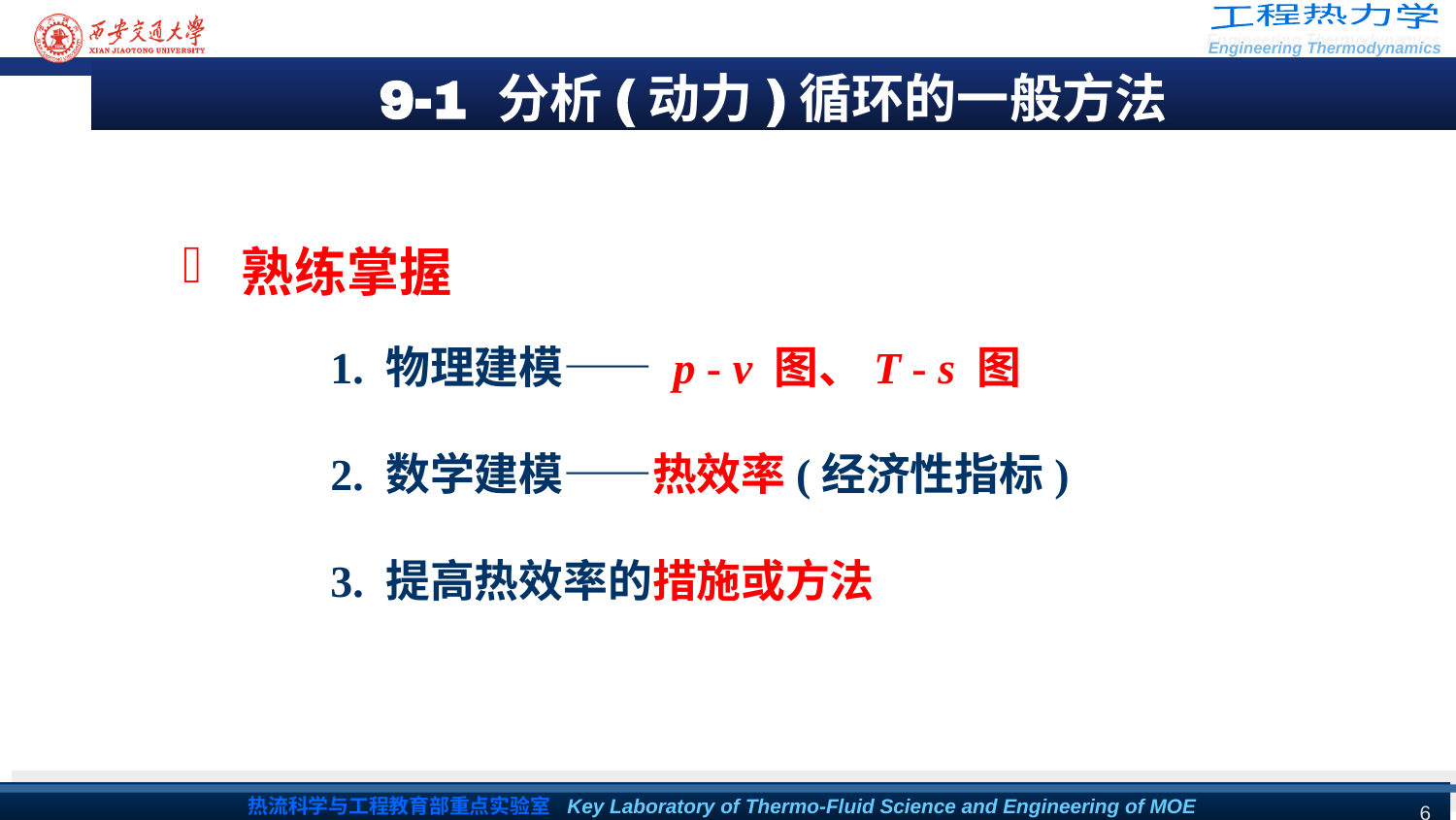

9-1 分析(动力)循环的一般方法
 熟练掌握
1. 物理建模—— p - v 图、T - s 图
2. 数学建模——热效率(经济性指标)
3. 提高热效率的措施或方法
6